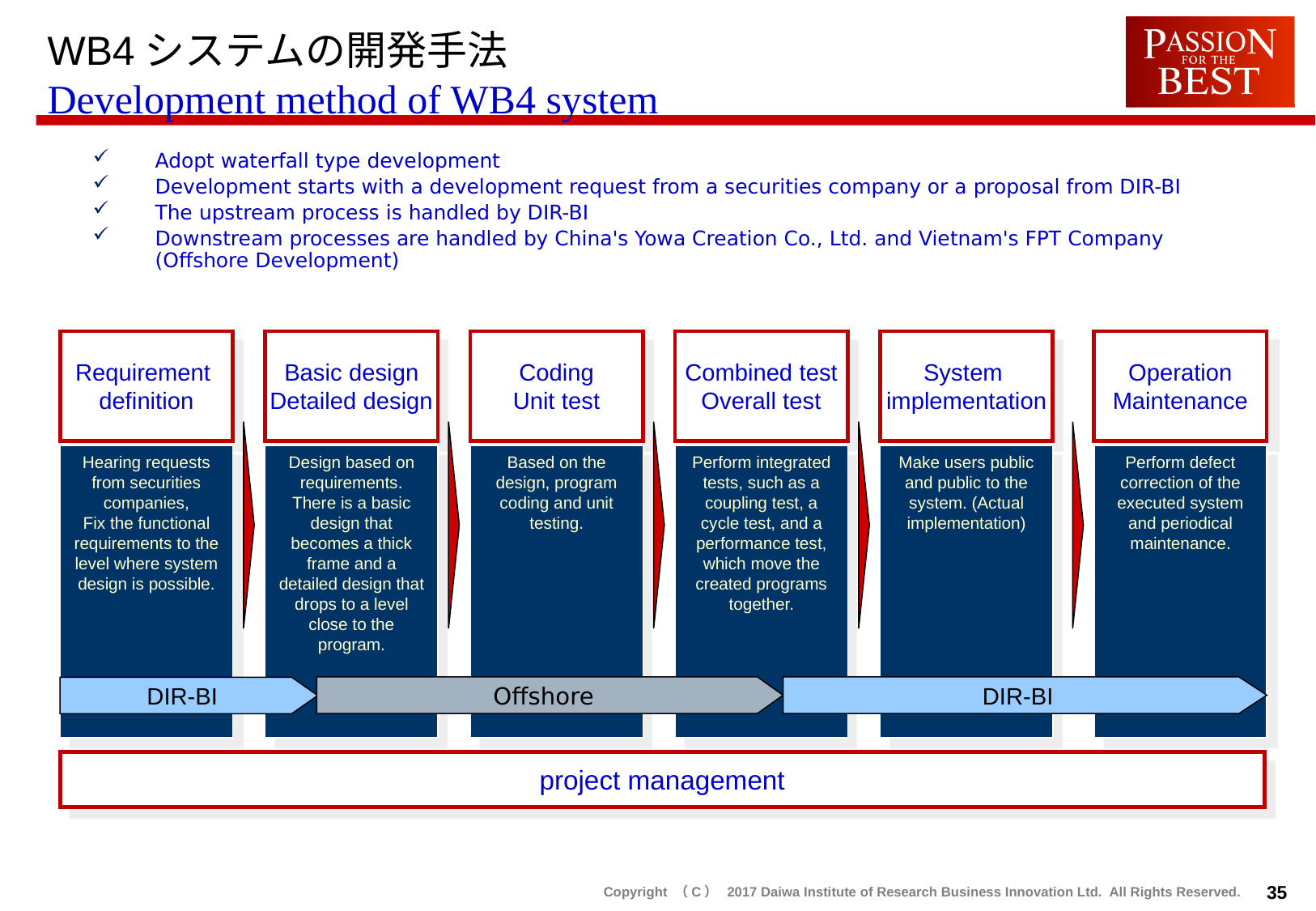

WB4システムの開発手法
Development method of WB4 system
Adopt waterfall type development
Development starts with a development request from a securities company or a proposal from DIR-BI
The upstream process is handled by DIR-BI
Downstream processes are handled by China's Yowa Creation Co., Ltd. and Vietnam's FPT Company (Offshore Development)
Requirement
definition
Basic design
Detailed design
Coding
Unit test
Combined test
Overall test
System
implementation
Operation
Maintenance
Hearing requests from securities companies,
Fix the functional requirements to the level where system design is possible.
Design based on requirements. There is a basic design that becomes a thick frame and a detailed design that drops to a level close to the program.
Based on the design, program coding and unit testing.
Perform integrated tests, such as a coupling test, a cycle test, and a performance test, which move the created programs together.
Make users public and public to the system. (Actual implementation)
Perform defect correction of the executed system and periodical maintenance.

Offshore
DIR-BI
DIR-BI
project management